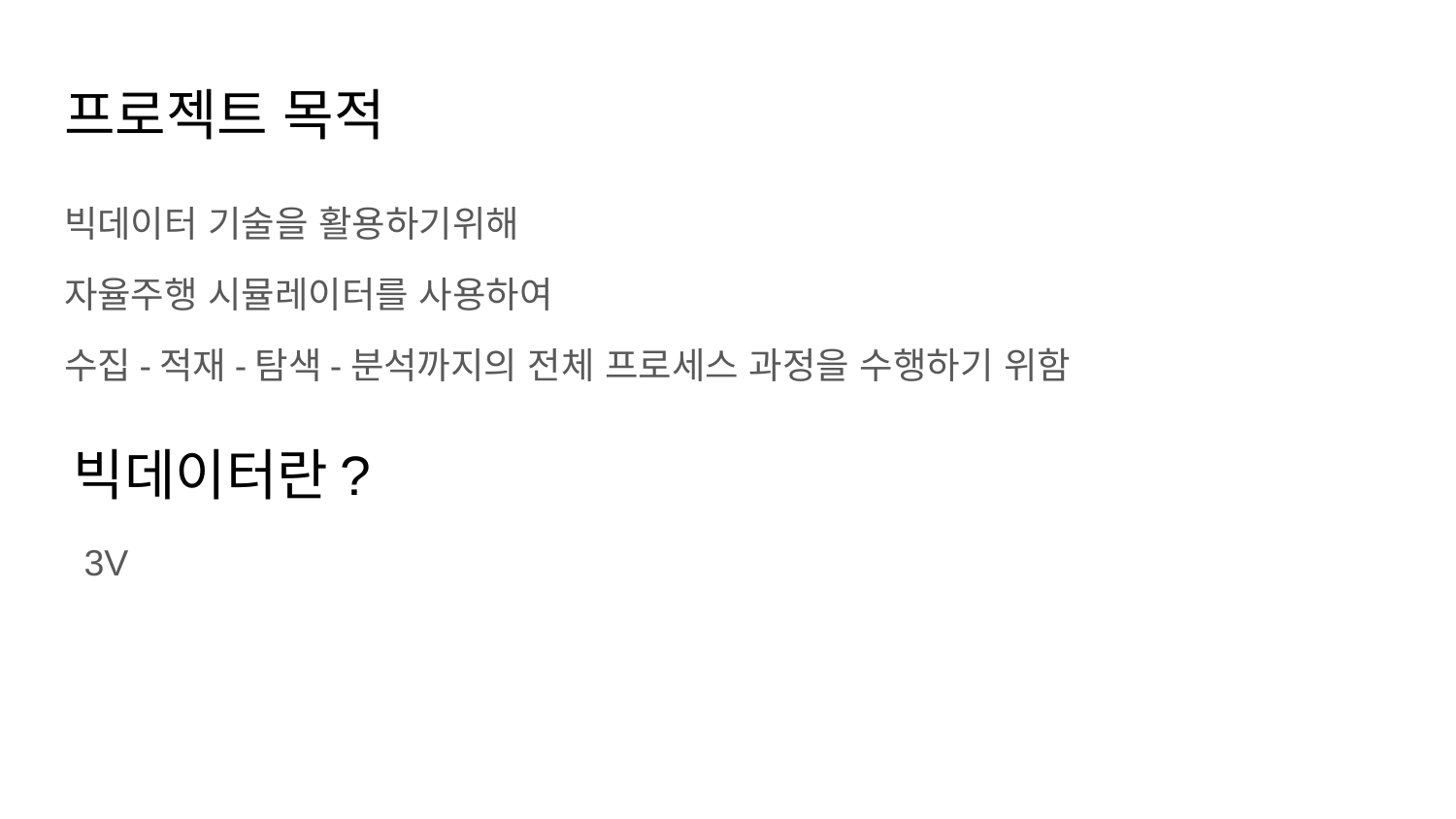

# 프로젝트 목적
빅데이터 기술을 활용하기위해
자율주행 시뮬레이터를 사용하여
수집-적재-탐색-분석까지의 전체 프로세스 과정을 수행하기 위함
빅데이터란?
3V